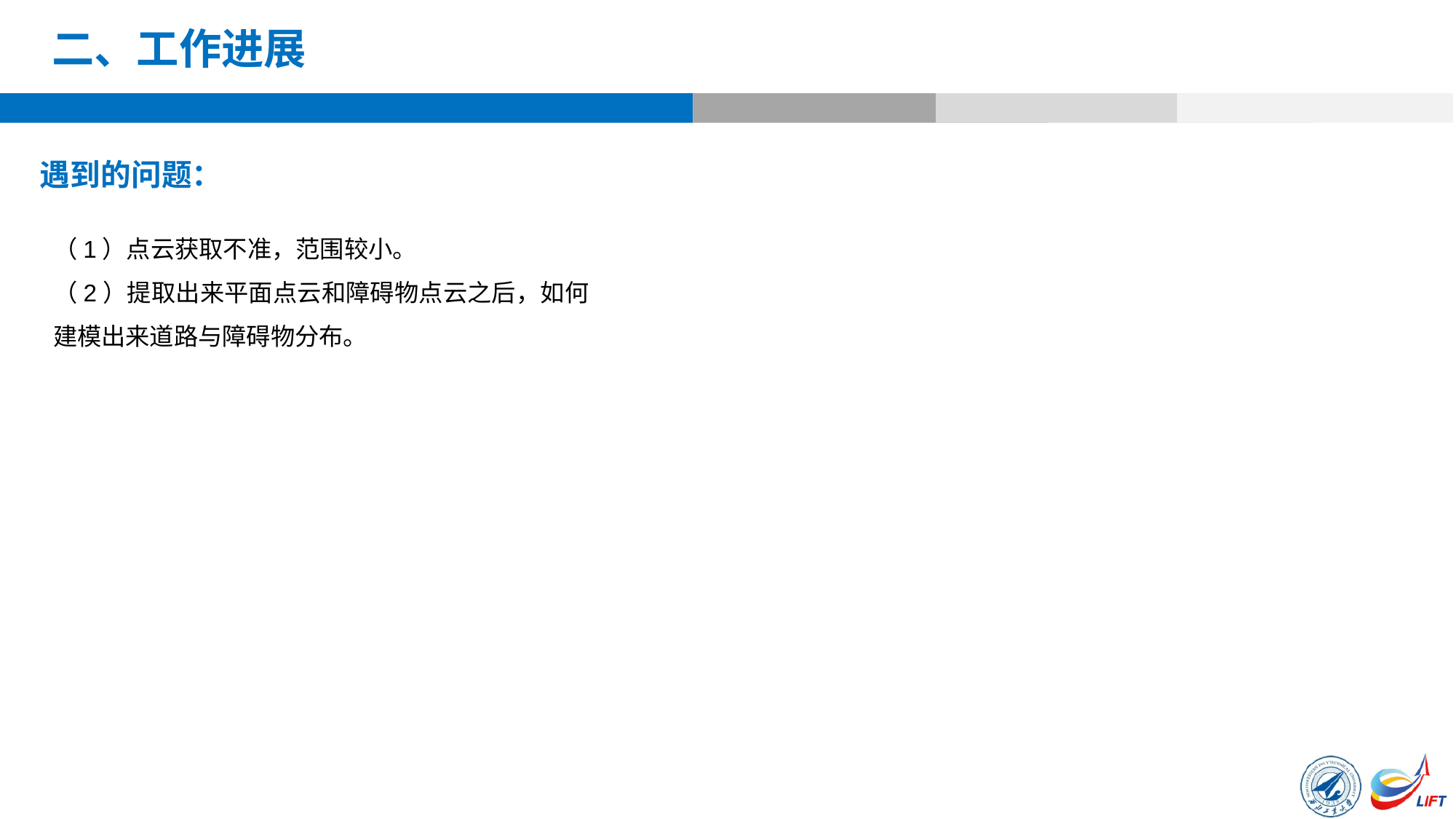

遇到的问题：
（1）点云获取不准，范围较小。
（2）提取出来平面点云和障碍物点云之后，如何建模出来道路与障碍物分布。